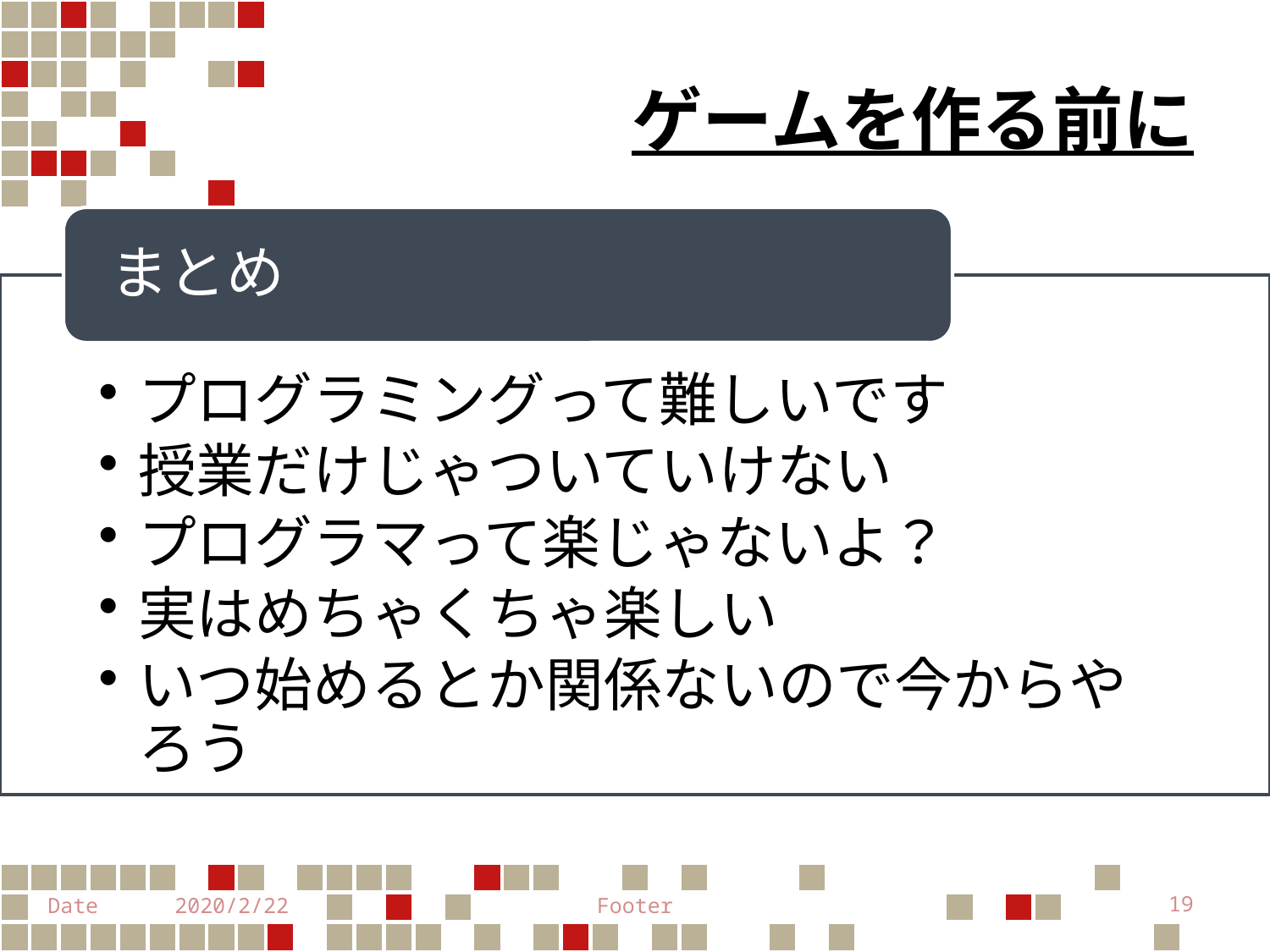

# ゲームを作る前に
プログラミングって難しいです
授業だけじゃついていけない
プログラマって楽じゃないよ？
実はめちゃくちゃ楽しい
いつ始めるとか関係ないので今からやろう
まとめ
Date	2020/2/22
Footer
19